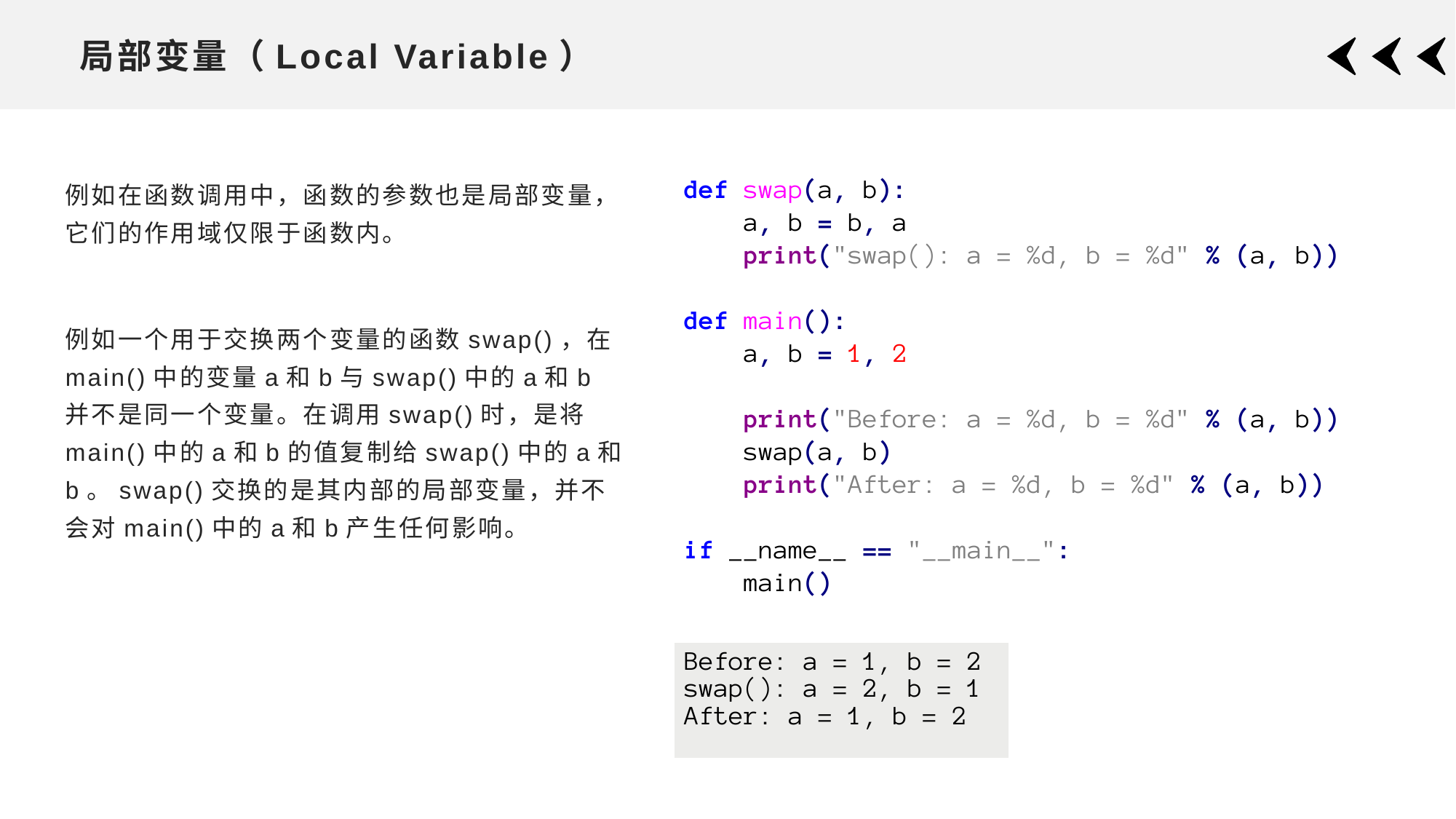

# 局部变量（Local Variable）
例如在函数调用中，函数的参数也是局部变量，它们的作用域仅限于函数内。

例如一个用于交换两个变量的函数swap()，在main()中的变量a和b与swap()中的a和b并不是同一个变量。在调用swap()时，是将main()中的a和b的值复制给swap()中的a和b。swap()交换的是其内部的局部变量，并不会对main()中的a和b产生任何影响。
def swap(a, b):
    a, b = b, a
    print("swap(): a = %d, b = %d" % (a, b))

def main():
    a, b = 1, 2

    print("Before: a = %d, b = %d" % (a, b))
    swap(a, b)
    print("After: a = %d, b = %d" % (a, b))

if __name__ == "__main__":
    main()
| Before: a = 1, b = 2 swap(): a = 2, b = 1 After: a = 1, b = 2 |
| --- |